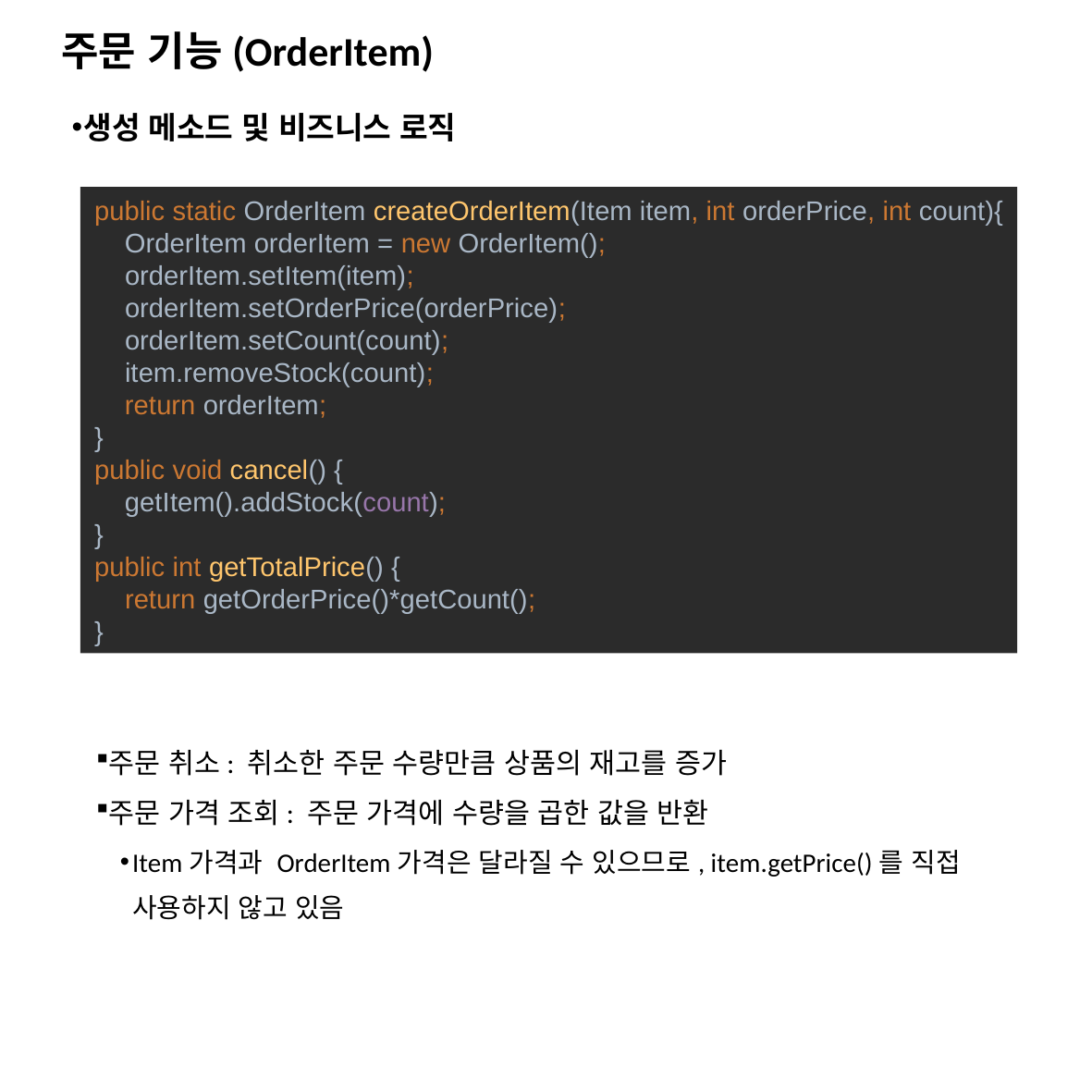

# 주문 기능(OrderItem)
생성 메소드 및 비즈니스 로직

주문 취소: 취소한 주문 수량만큼 상품의 재고를 증가
주문 가격 조회: 주문 가격에 수량을 곱한 값을 반환
Item가격과 OrderItem가격은 달라질 수 있으므로, item.getPrice()를 직접 사용하지 않고 있음

public static OrderItem createOrderItem(Item item, int orderPrice, int count){
    OrderItem orderItem = new OrderItem();
    orderItem.setItem(item);
    orderItem.setOrderPrice(orderPrice);
    orderItem.setCount(count);
    item.removeStock(count);
    return orderItem;
}
public void cancel() {
    getItem().addStock(count);
}
public int getTotalPrice() {
    return getOrderPrice()*getCount();
}